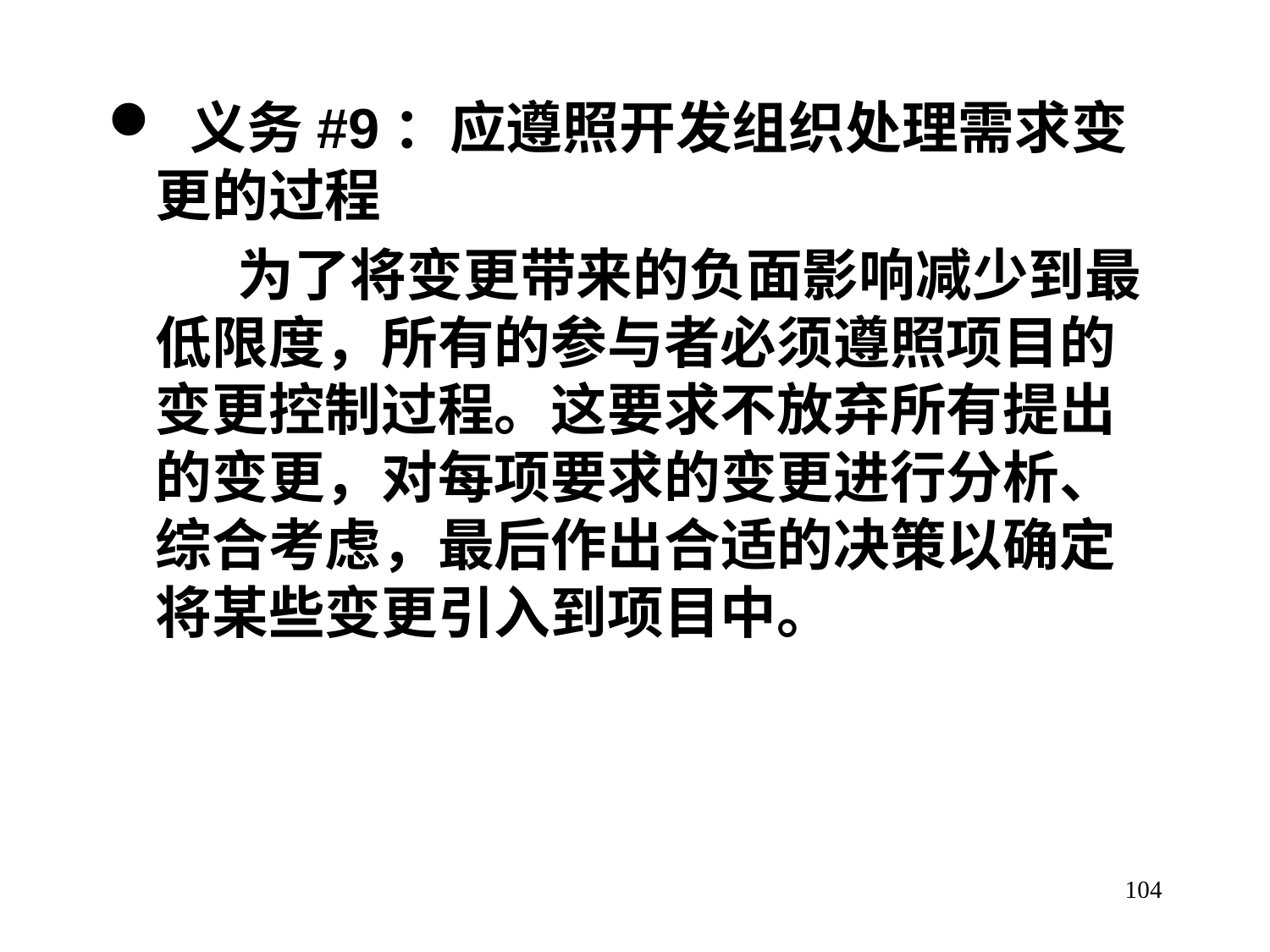

# 义务#9：应遵照开发组织处理需求变更的过程
         为了将变更带来的负面影响减少到最低限度，所有的参与者必须遵照项目的变更控制过程。这要求不放弃所有提出的变更，对每项要求的变更进行分析、综合考虑，最后作出合适的决策以确定将某些变更引入到项目中。

104